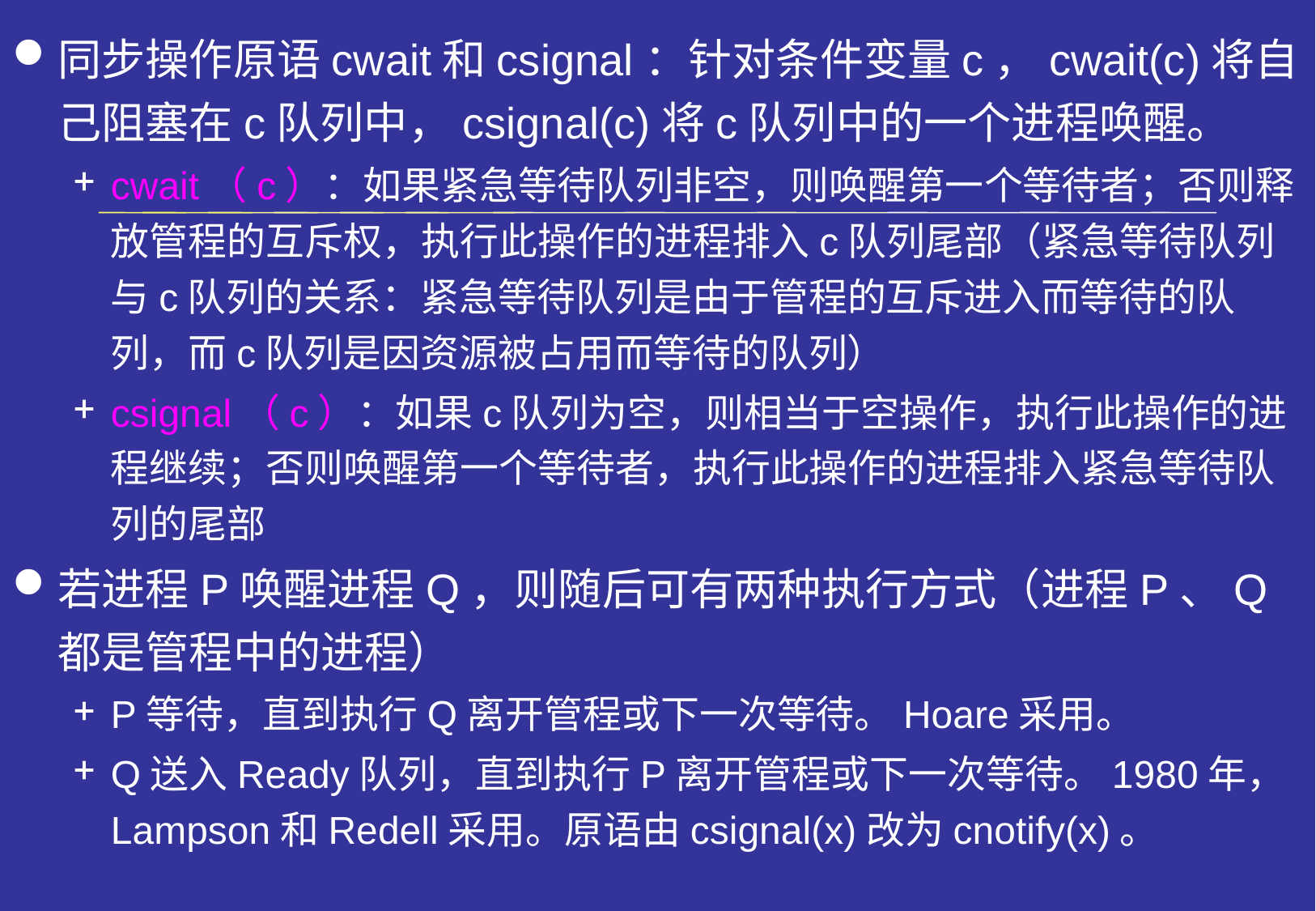

同步操作原语cwait和csignal：针对条件变量c，cwait(c)将自己阻塞在c队列中，csignal(c)将c队列中的一个进程唤醒。
cwait（c）：如果紧急等待队列非空，则唤醒第一个等待者；否则释放管程的互斥权，执行此操作的进程排入c队列尾部（紧急等待队列与c队列的关系：紧急等待队列是由于管程的互斥进入而等待的队列，而c队列是因资源被占用而等待的队列）
csignal（c）：如果c队列为空，则相当于空操作，执行此操作的进程继续；否则唤醒第一个等待者，执行此操作的进程排入紧急等待队列的尾部
若进程P唤醒进程Q，则随后可有两种执行方式（进程P、Q都是管程中的进程）
P等待，直到执行Q离开管程或下一次等待。Hoare采用。
Q送入Ready队列，直到执行P离开管程或下一次等待。1980年，Lampson和Redell采用。原语由csignal(x)改为cnotify(x)。